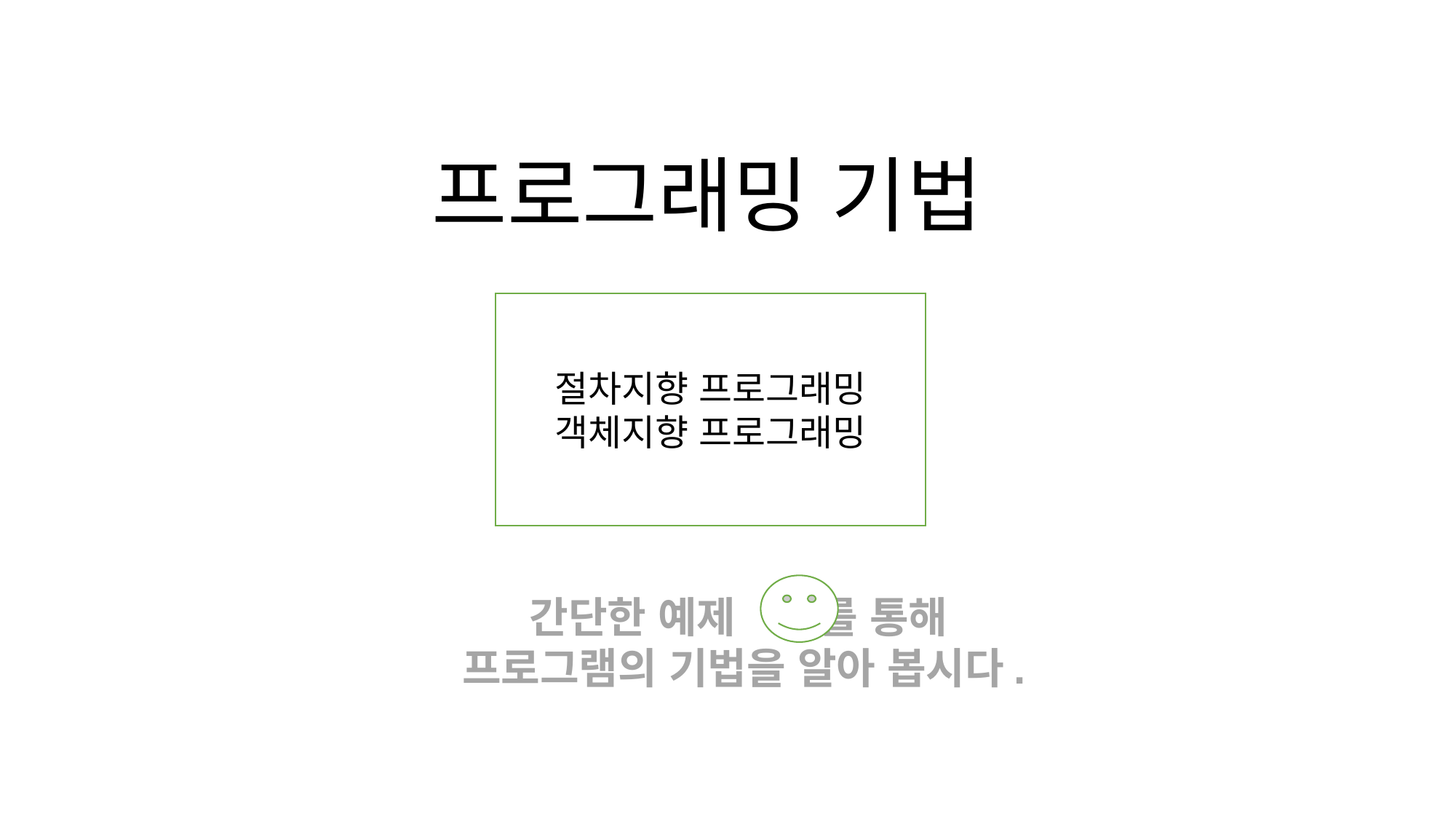

프로그래밍 기법
절차지향 프로그래밍
객체지향 프로그래밍

간단한 예제       를 통해
프로그램의 기법을 알아 봅시다.